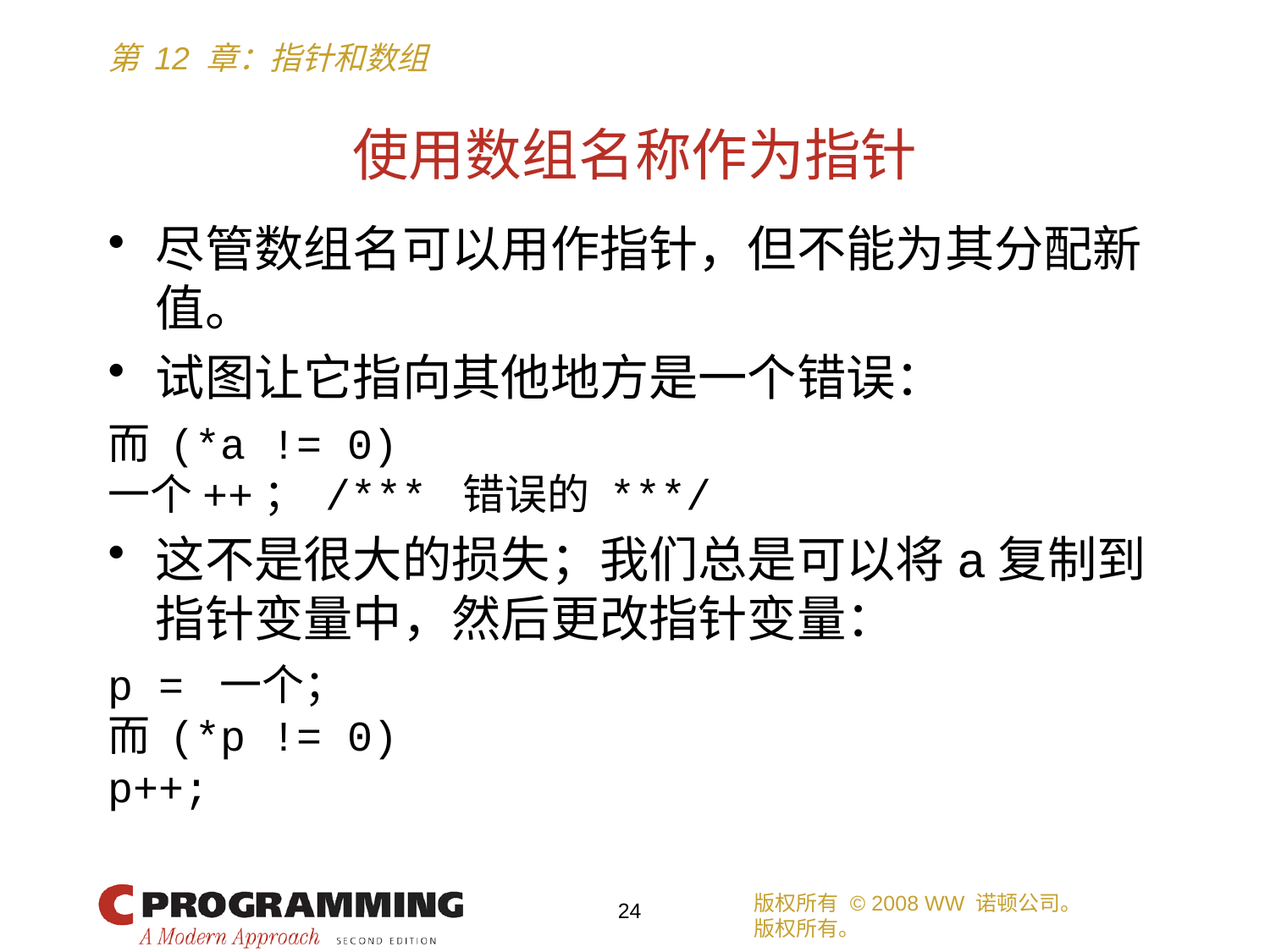

# 使用数组名称作为指针
尽管数组名可以用作指针，但不能为其分配新值。
试图让它指向其他地方是一个错误：
而 (*a != 0)
一个++； /*** 错误的 ***/
这不是很大的损失；我们总是可以将a复制到指针变量中，然后更改指针变量：
p = 一个；
而 (*p != 0)
p++;
版权所有 © 2008 WW 诺顿公司。
版权所有。
24